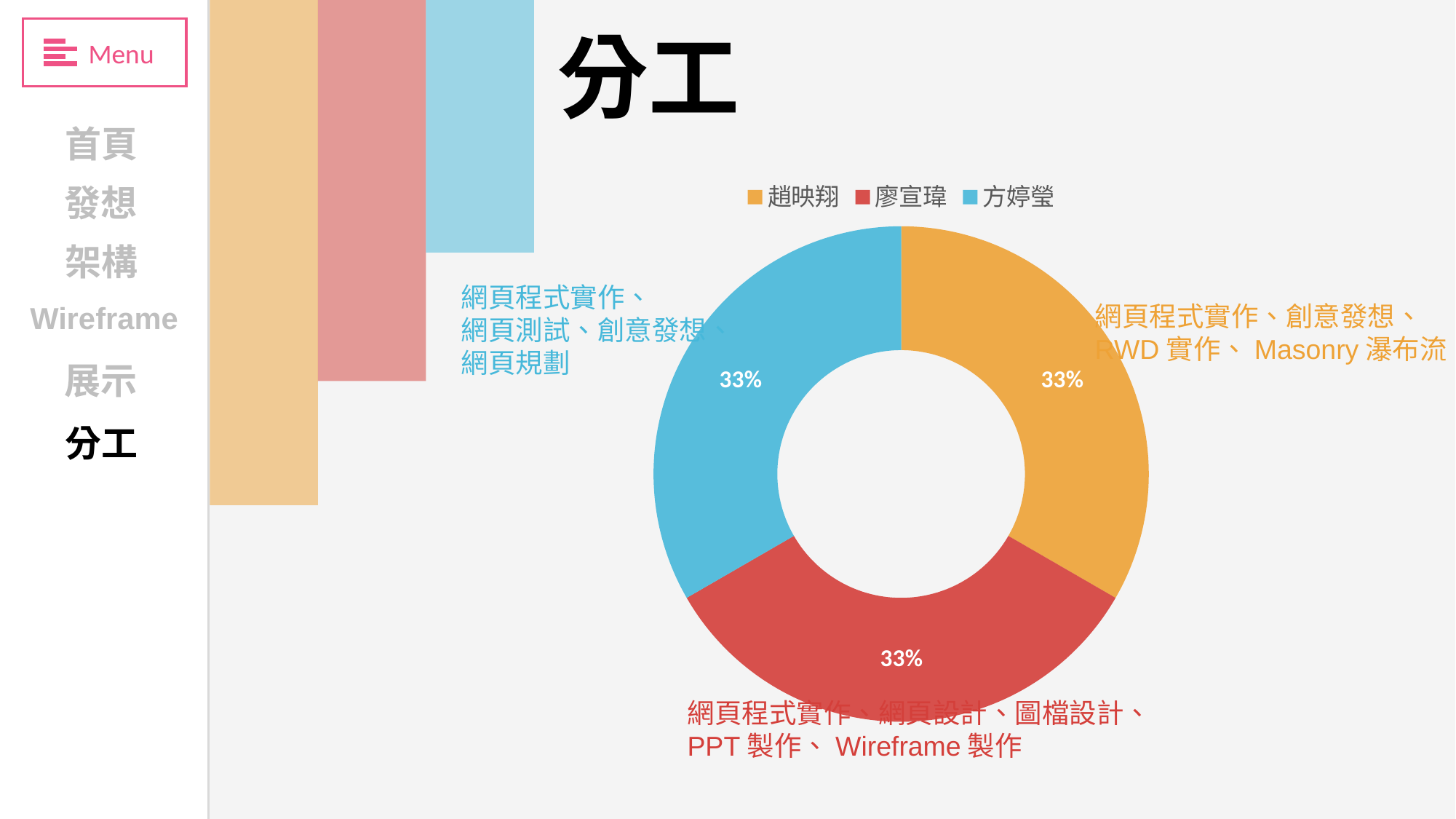

分工

Menu
首頁

### Chart

| Category | 分工 |
|---|---|
| 趙映翔 | 1.0 |
| 廖宣瑋 | 1.0 |
| 方婷瑩 | 1.0 |
發想
架構
網頁程式實作、
網頁測試、創意發想、
網頁規劃
Wireframe
網頁程式實作、創意發想、
RWD實作、Masonry瀑布流
展示
分工
網頁程式實作、網頁設計、圖檔設計、
PPT製作、Wireframe製作